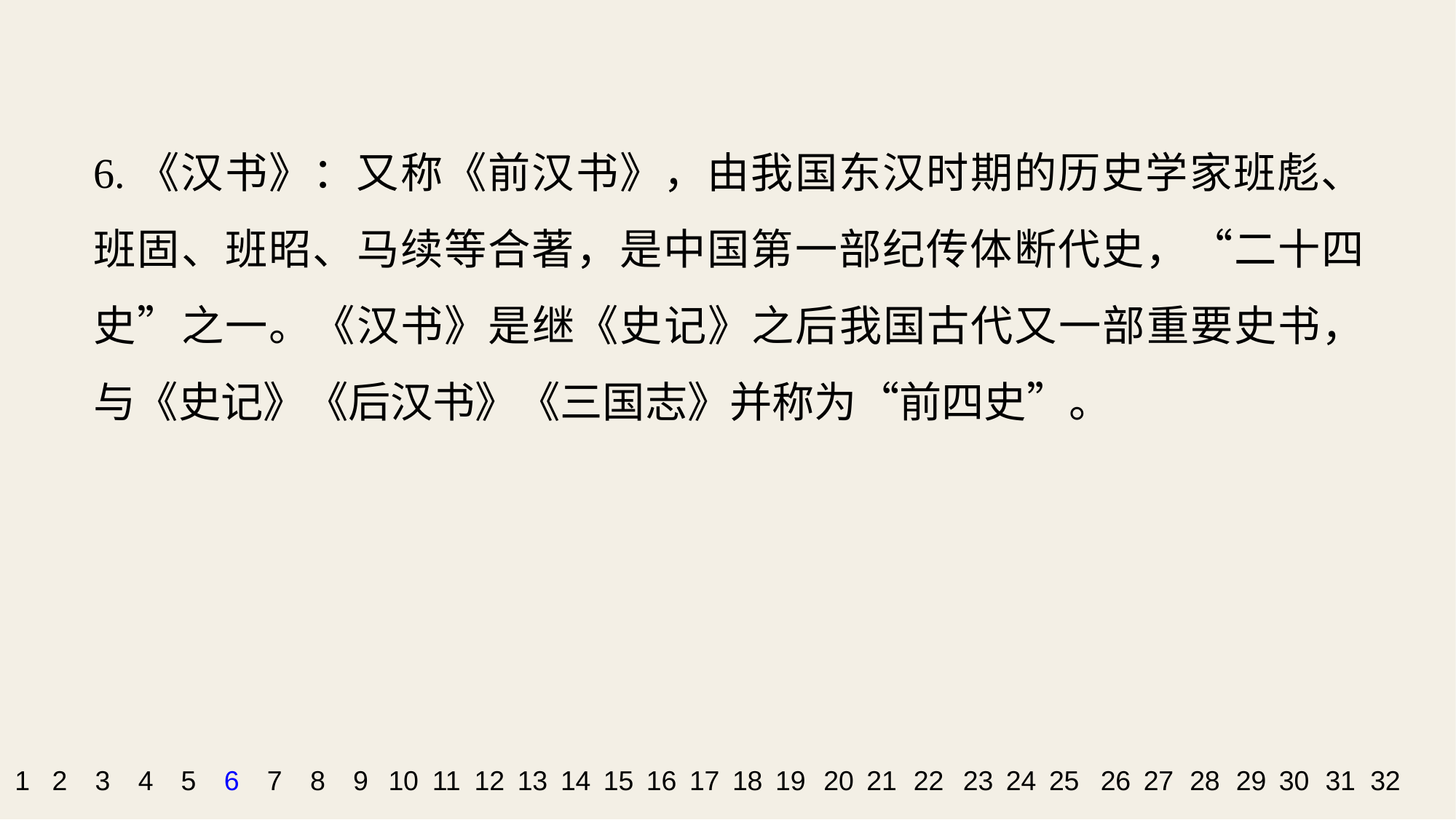

6.《汉书》：又称《前汉书》，由我国东汉时期的历史学家班彪、班固、班昭、马续等合著，是中国第一部纪传体断代史，“二十四史”之一。《汉书》是继《史记》之后我国古代又一部重要史书，与《史记》《后汉书》《三国志》并称为“前四史”。
1
2
3
4
5
6
7
8
9
10
11
12
13
14
15
16
17
18
19
20
21
22
23
24
25
26
27
28
29
30
31
32